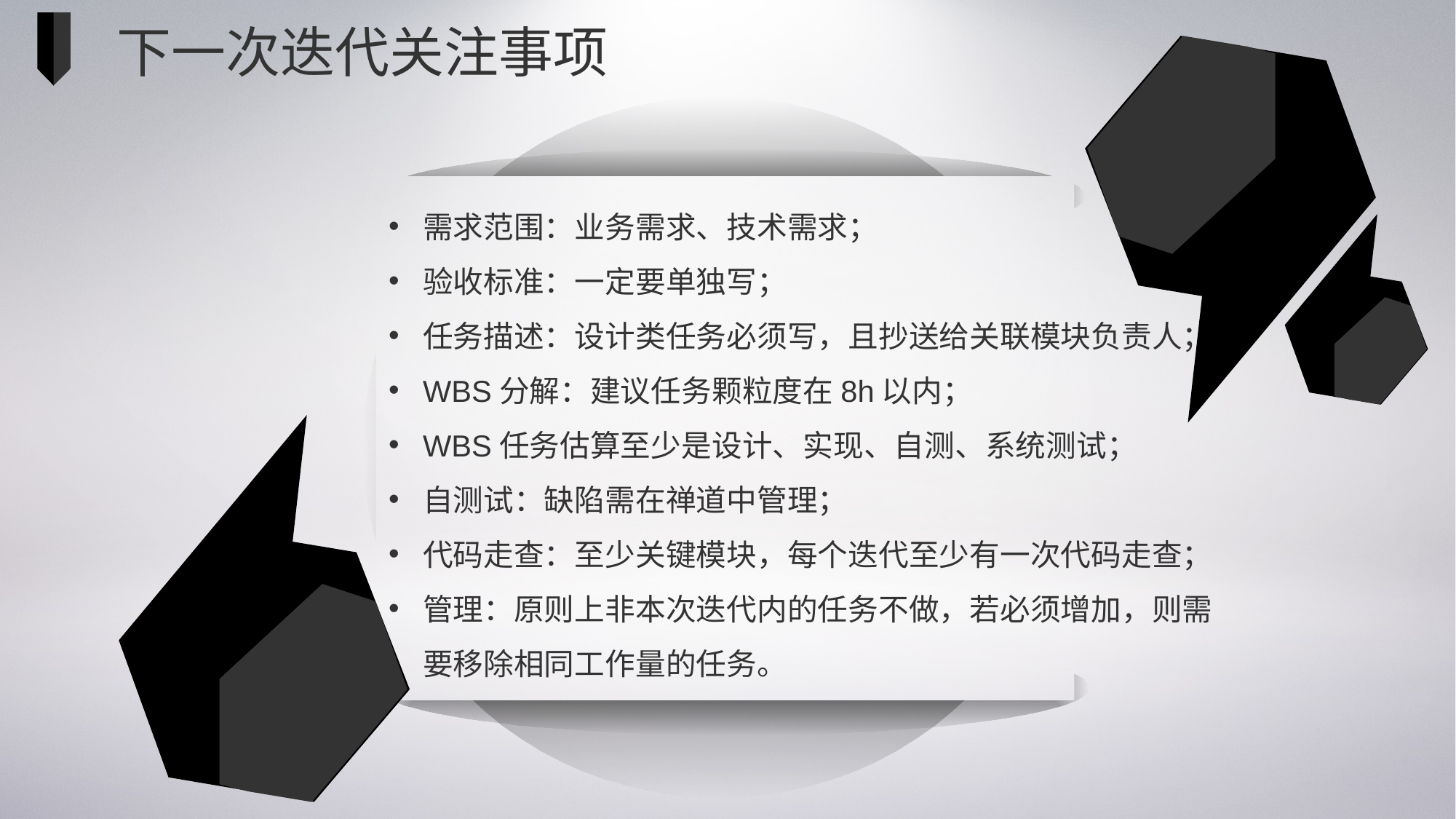

下一次迭代关注事项

需求范围：业务需求、技术需求；
验收标准：一定要单独写；
任务描述：设计类任务必须写，且抄送给关联模块负责人；
WBS分解：建议任务颗粒度在8h以内；
WBS任务估算至少是设计、实现、自测、系统测试；
自测试：缺陷需在禅道中管理；
代码走查：至少关键模块，每个迭代至少有一次代码走查；
管理：原则上非本次迭代内的任务不做，若必须增加，则需要移除相同工作量的任务。